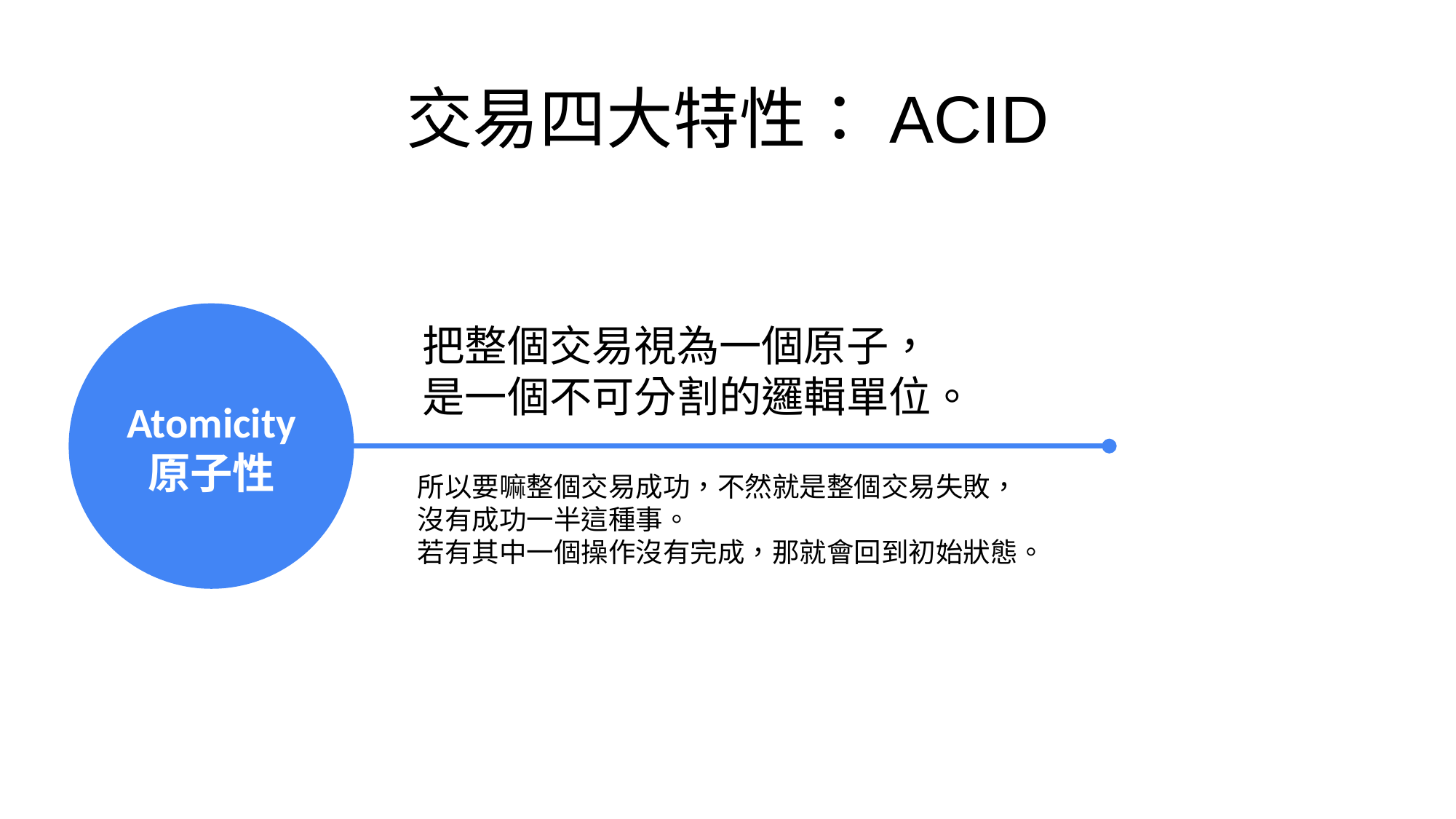

# 交易四大特性：ACID

Atomicity
原子性
把整個交易視為一個原子，
是一個不可分割的邏輯單位。
所以要嘛整個交易成功，不然就是整個交易失敗，
沒有成功一半這種事。
若有其中一個操作沒有完成，那就會回到初始狀態。